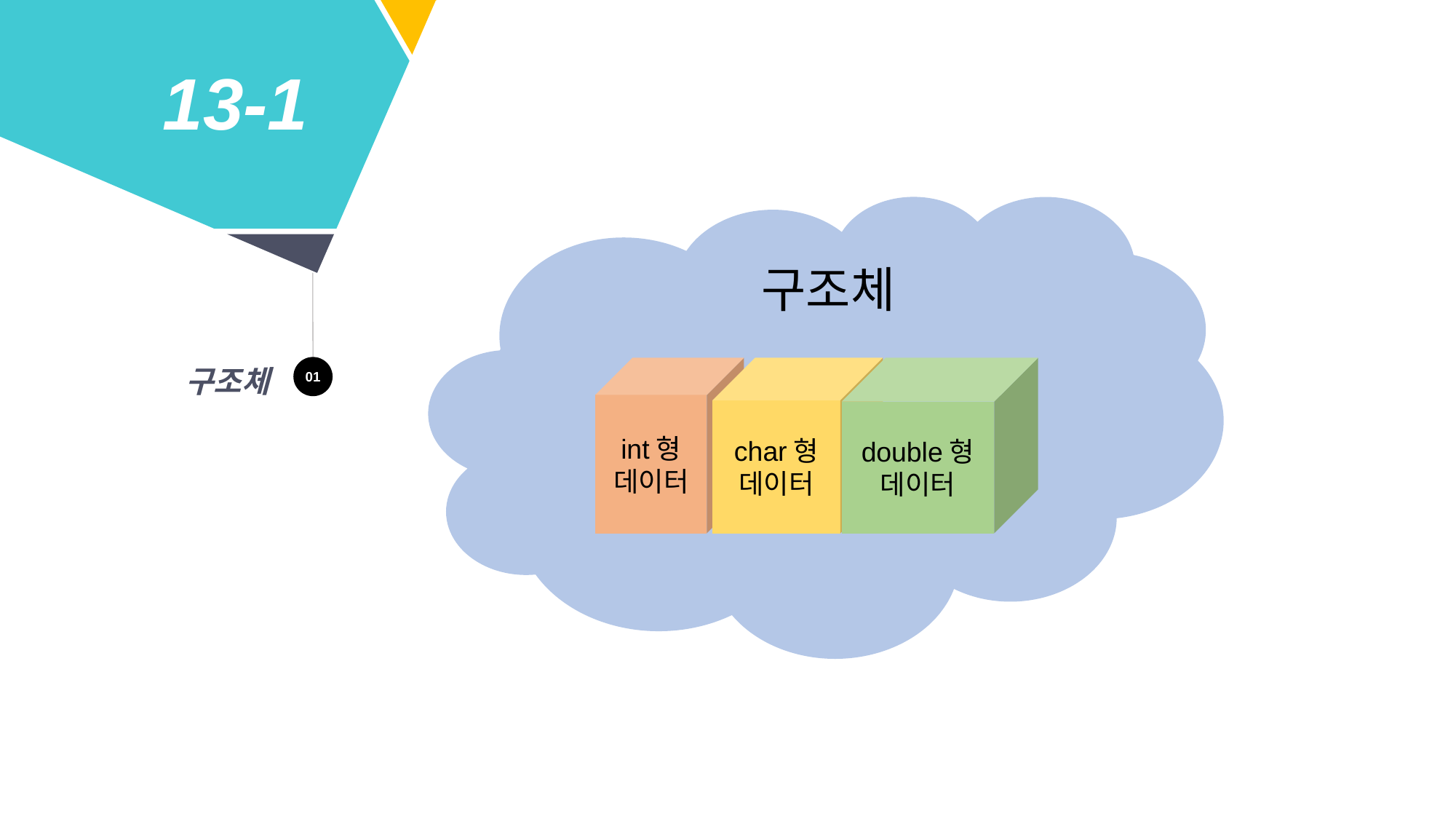

13-1

구조체
01
구조체
int형 데이터
char형 데이터
double형 데이터